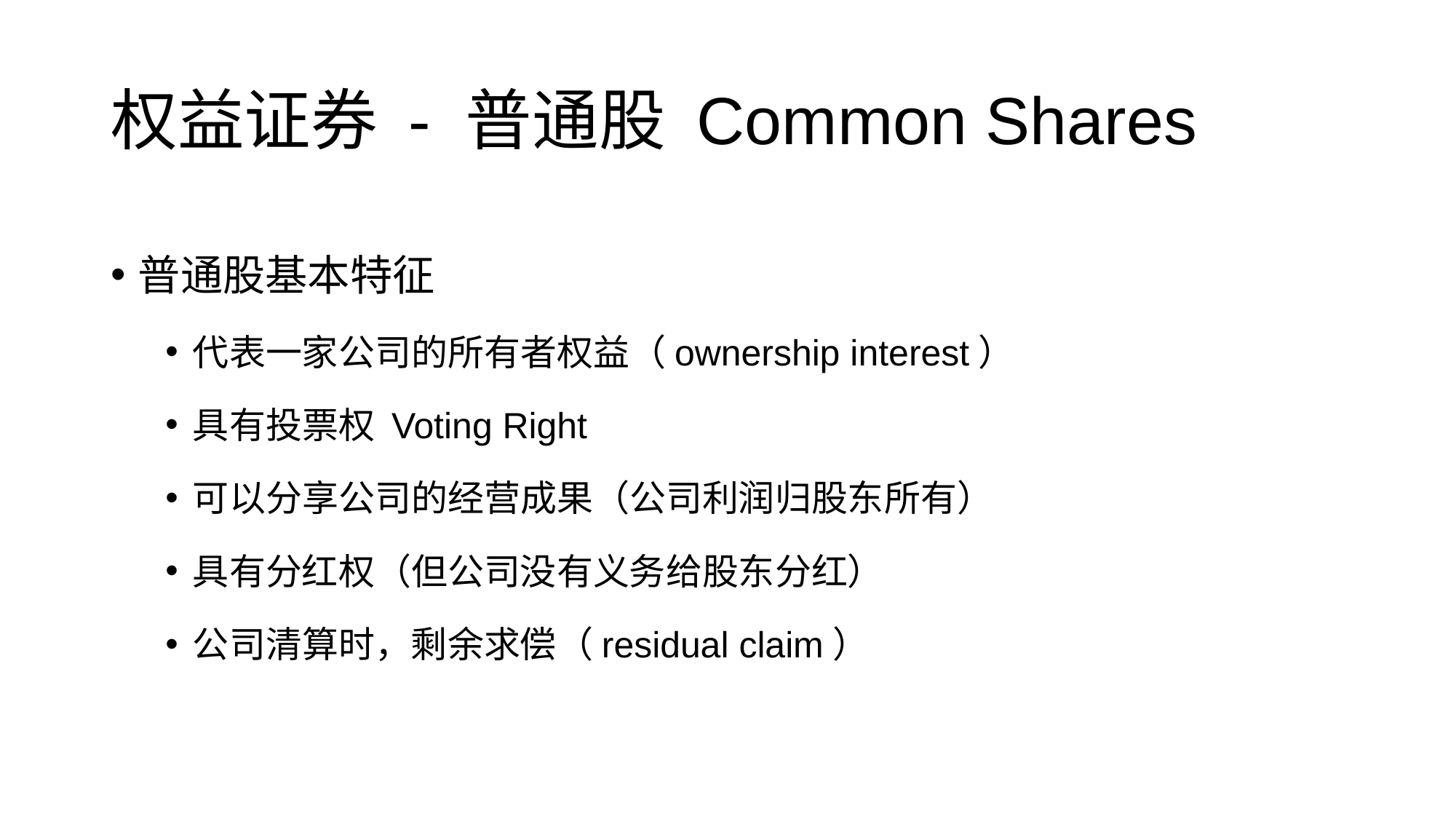

# 权益证券 - 普通股 Common Shares
普通股基本特征
代表一家公司的所有者权益（ownership interest）
具有投票权 Voting Right
可以分享公司的经营成果（公司利润归股东所有）
具有分红权（但公司没有义务给股东分红）
公司清算时，剩余求偿（residual claim）